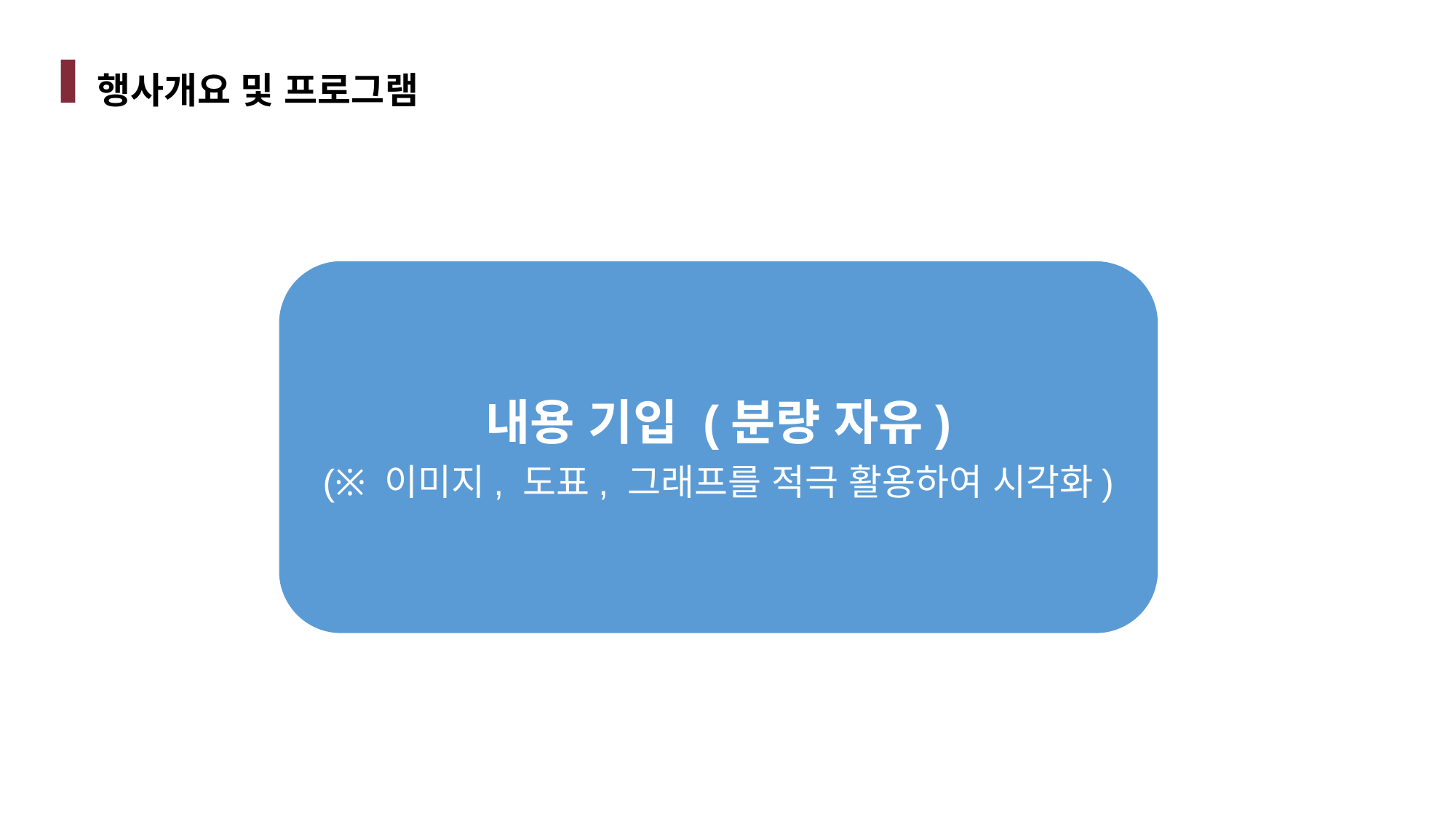

행사개요 및 프로그램

내용 기입 (분량 자유)
(※ 이미지, 도표, 그래프를 적극 활용하여 시각화)